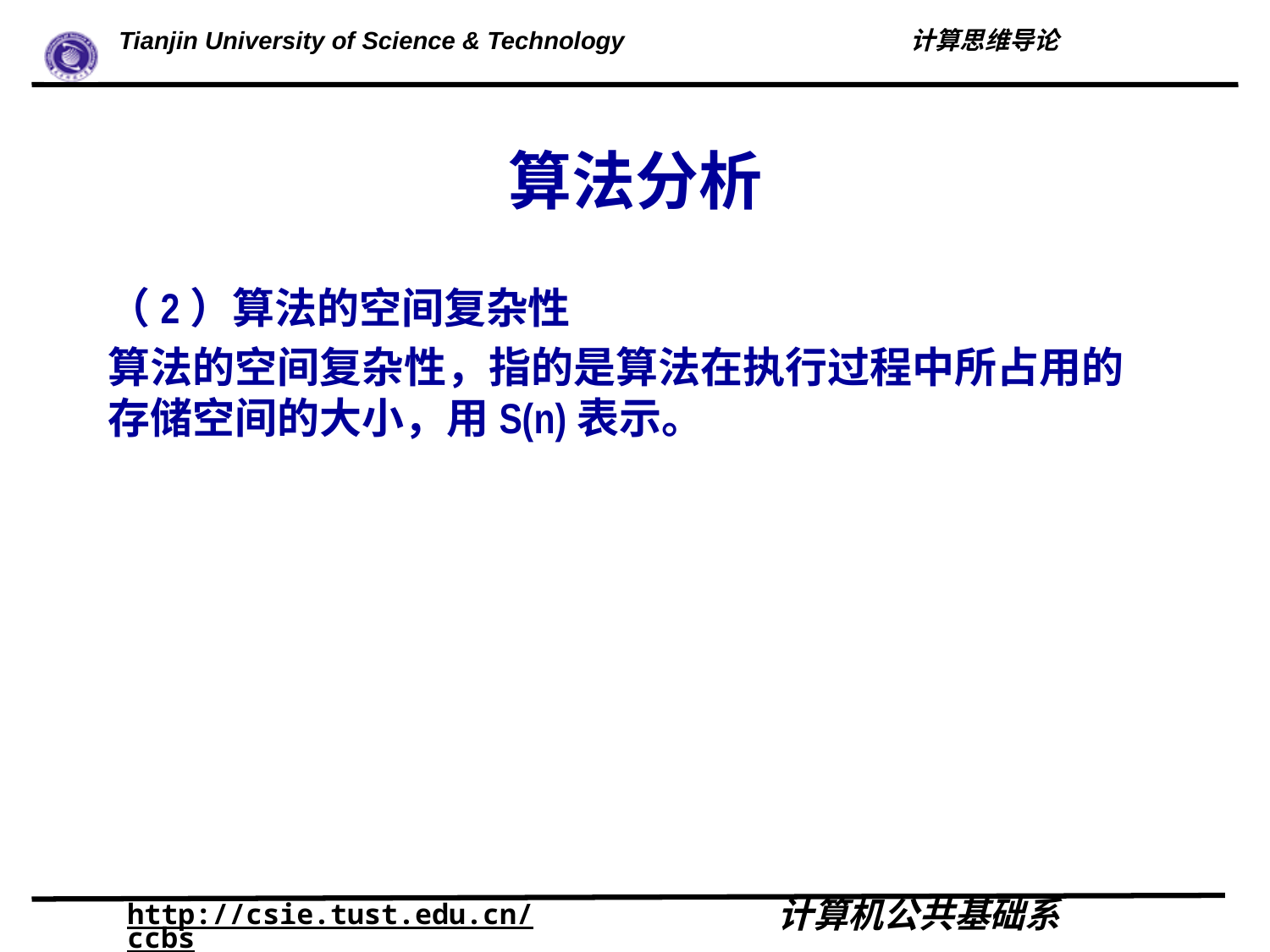

# 算法分析
（2）算法的空间复杂性
算法的空间复杂性，指的是算法在执行过程中所占用的存储空间的大小，用S(n)表示。